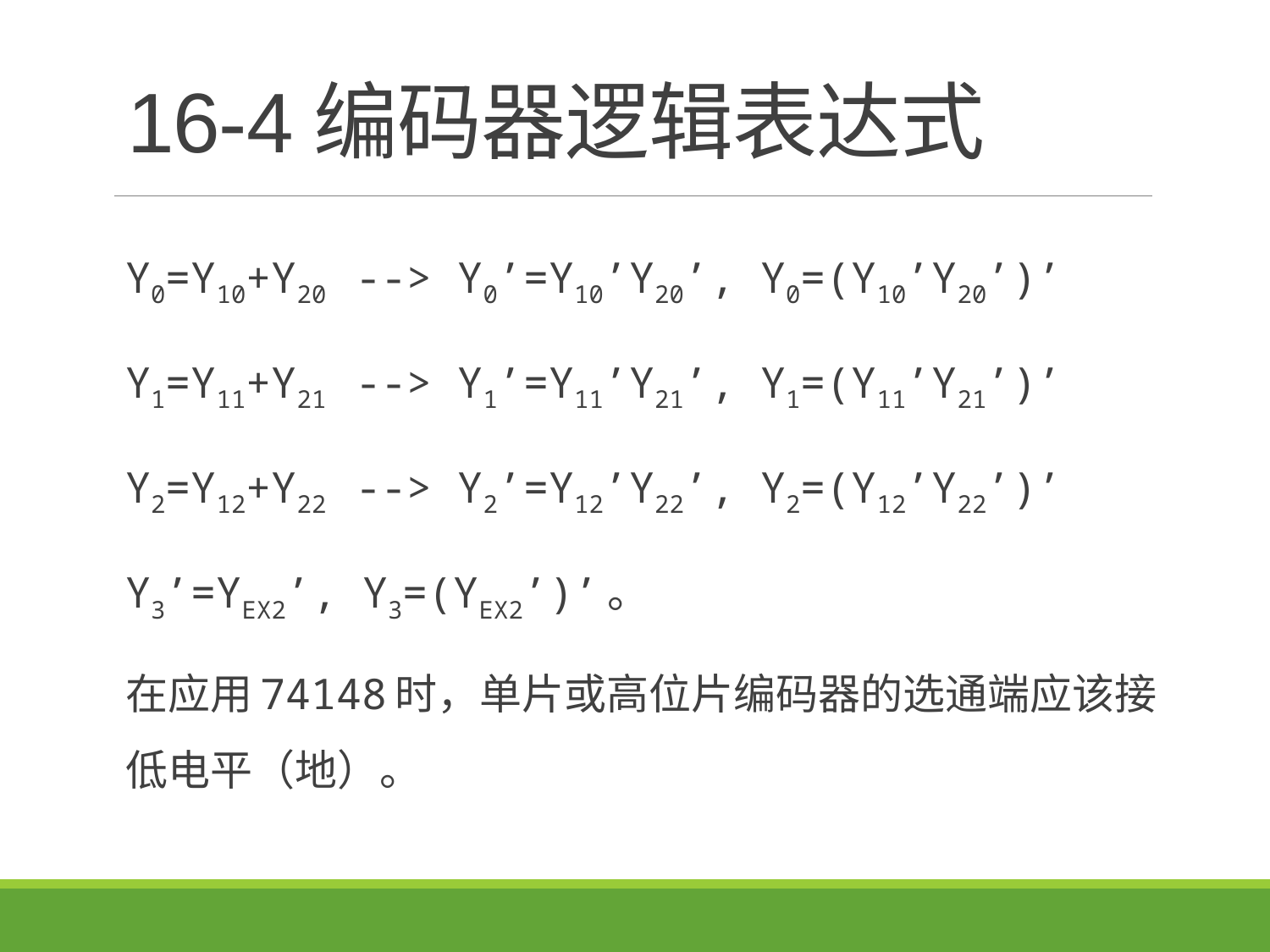

# 16-4编码器逻辑表达式
Y0=Y10+Y20  --> Y0’=Y10’Y20’, Y0=(Y10’Y20’)’
Y1=Y11+Y21  --> Y1’=Y11’Y21’, Y1=(Y11’Y21’)’
Y2=Y12+Y22  --> Y2’=Y12’Y22’, Y2=(Y12’Y22’)’
Y3’=YEX2’, Y3=(YEX2’)’。
在应用74148时，单片或高位片编码器的选通端应该接低电平（地）。